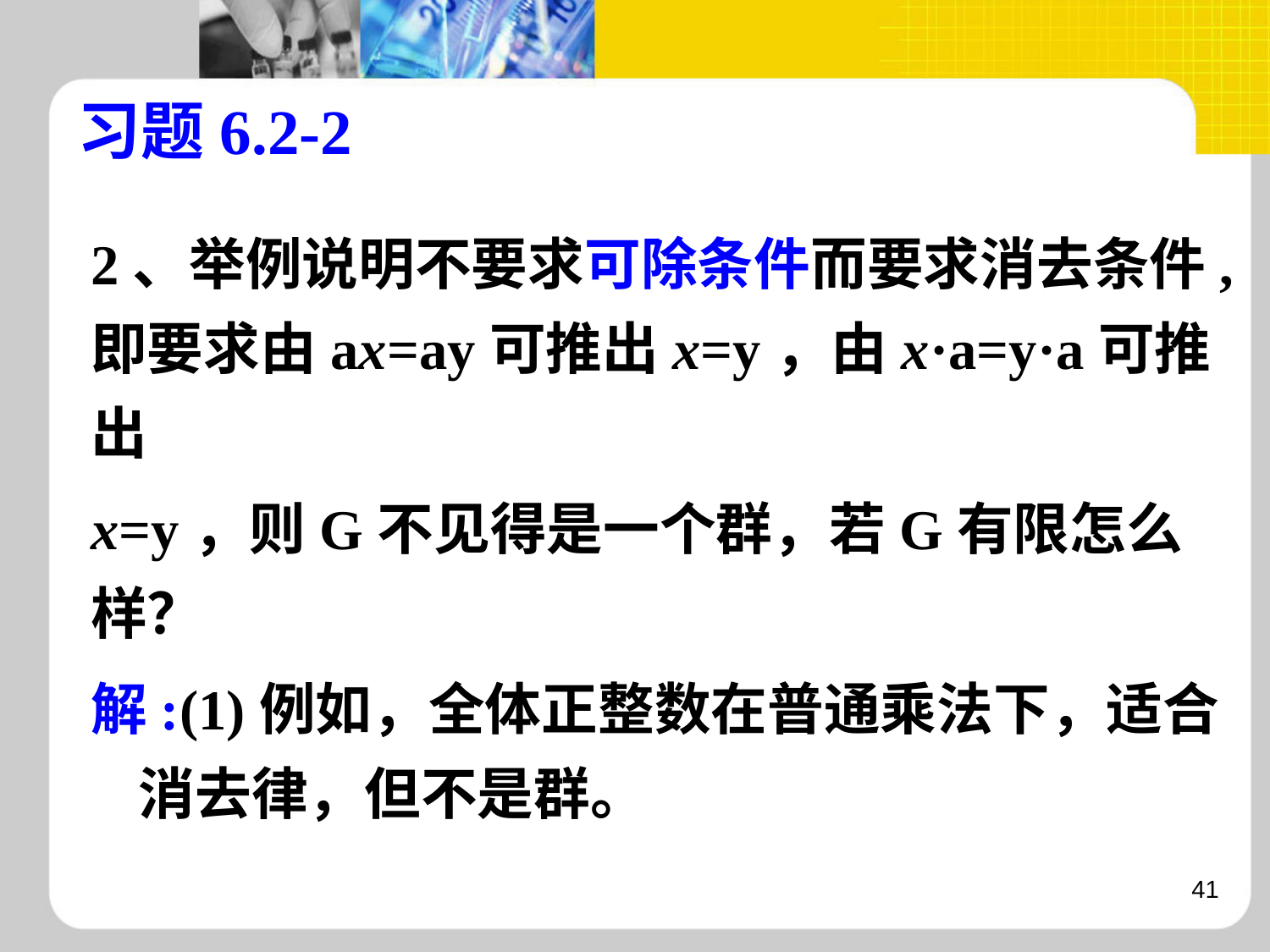

习题6.2-2
2、举例说明不要求可除条件而要求消去条件,即要求由ax=ay可推出x=y，由x·a=y·a可推出
x=y，则G不见得是一个群，若G有限怎么样？
解:(1)例如，全体正整数在普通乘法下，适合消去律，但不是群。
41